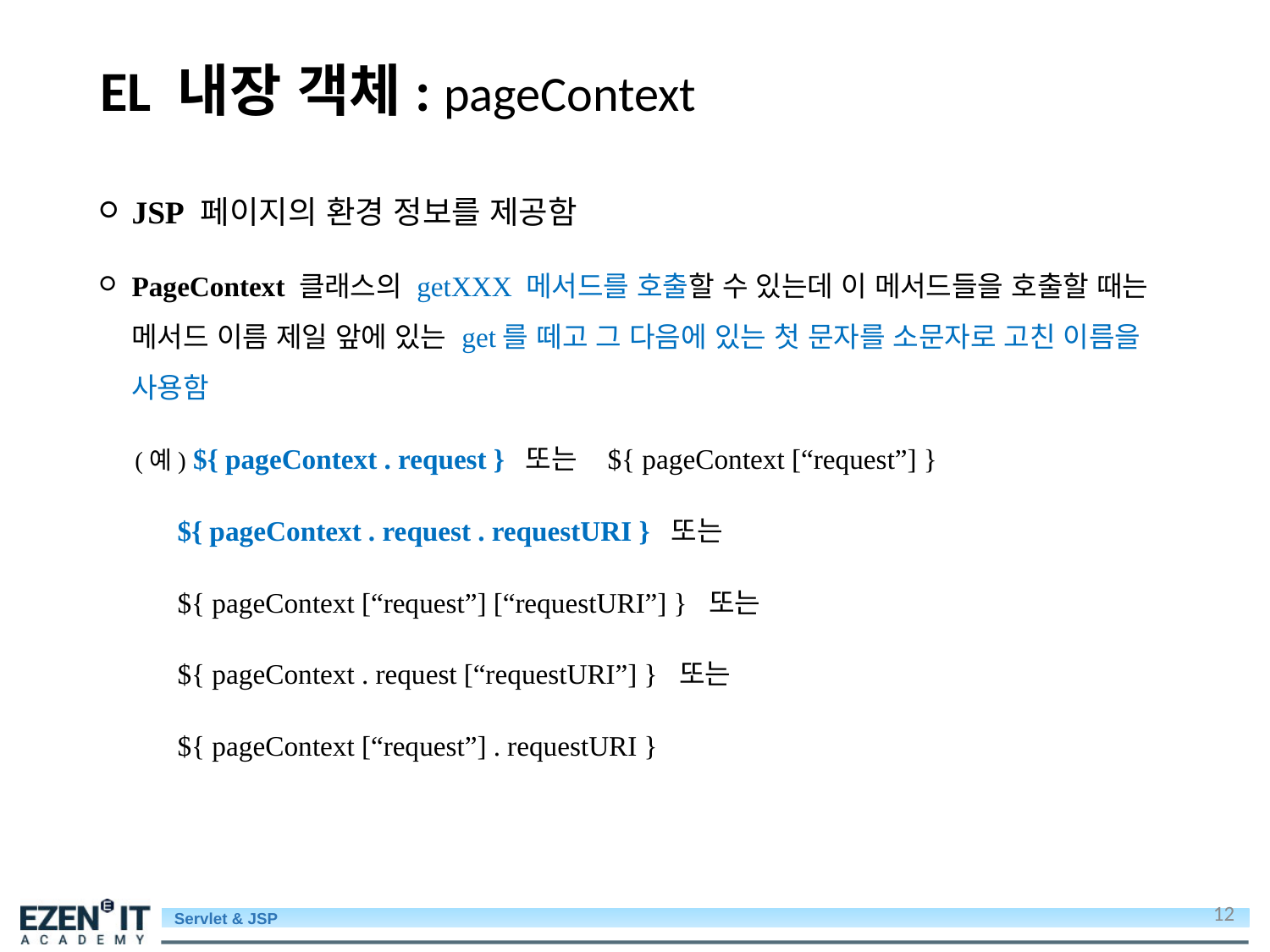

# EL 내장 객체: pageContext
JSP 페이지의 환경 정보를 제공함
PageContext 클래스의 getXXX 메서드를 호출할 수 있는데 이 메서드들을 호출할 때는 메서드 이름 제일 앞에 있는 get를 떼고 그 다음에 있는 첫 문자를 소문자로 고친 이름을 사용함
     (예) ${ pageContext . request }  또는   ${ pageContext [“request”] }
  ${ pageContext . request . requestURI }  또는
  ${ pageContext [“request”] [“requestURI”] }  또는
  ${ pageContext . request [“requestURI”] }  또는
  ${ pageContext [“request”] . requestURI }

12